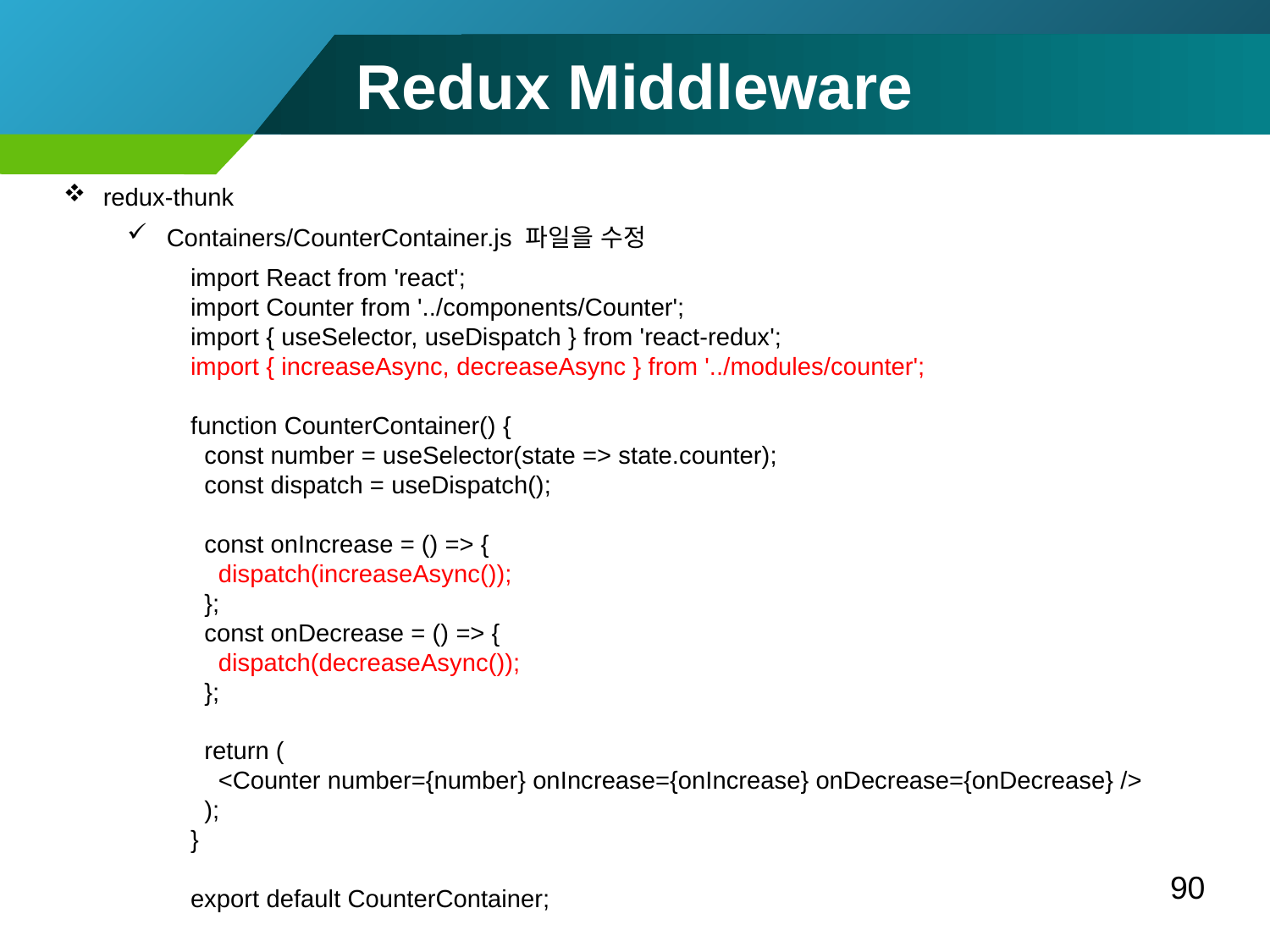

Redux Middleware
redux-thunk
Containers/CounterContainer.js 파일을 수정
import React from 'react';
import Counter from '../components/Counter';
import { useSelector, useDispatch } from 'react-redux';
import { increaseAsync, decreaseAsync } from '../modules/counter';

function CounterContainer() {
  const number = useSelector(state => state.counter);
  const dispatch = useDispatch();

  const onIncrease = () => {
    dispatch(increaseAsync());
  };
  const onDecrease = () => {
    dispatch(decreaseAsync());
  };

  return (
    <Counter number={number} onIncrease={onIncrease} onDecrease={onDecrease} />
  );
}

export default CounterContainer;
90